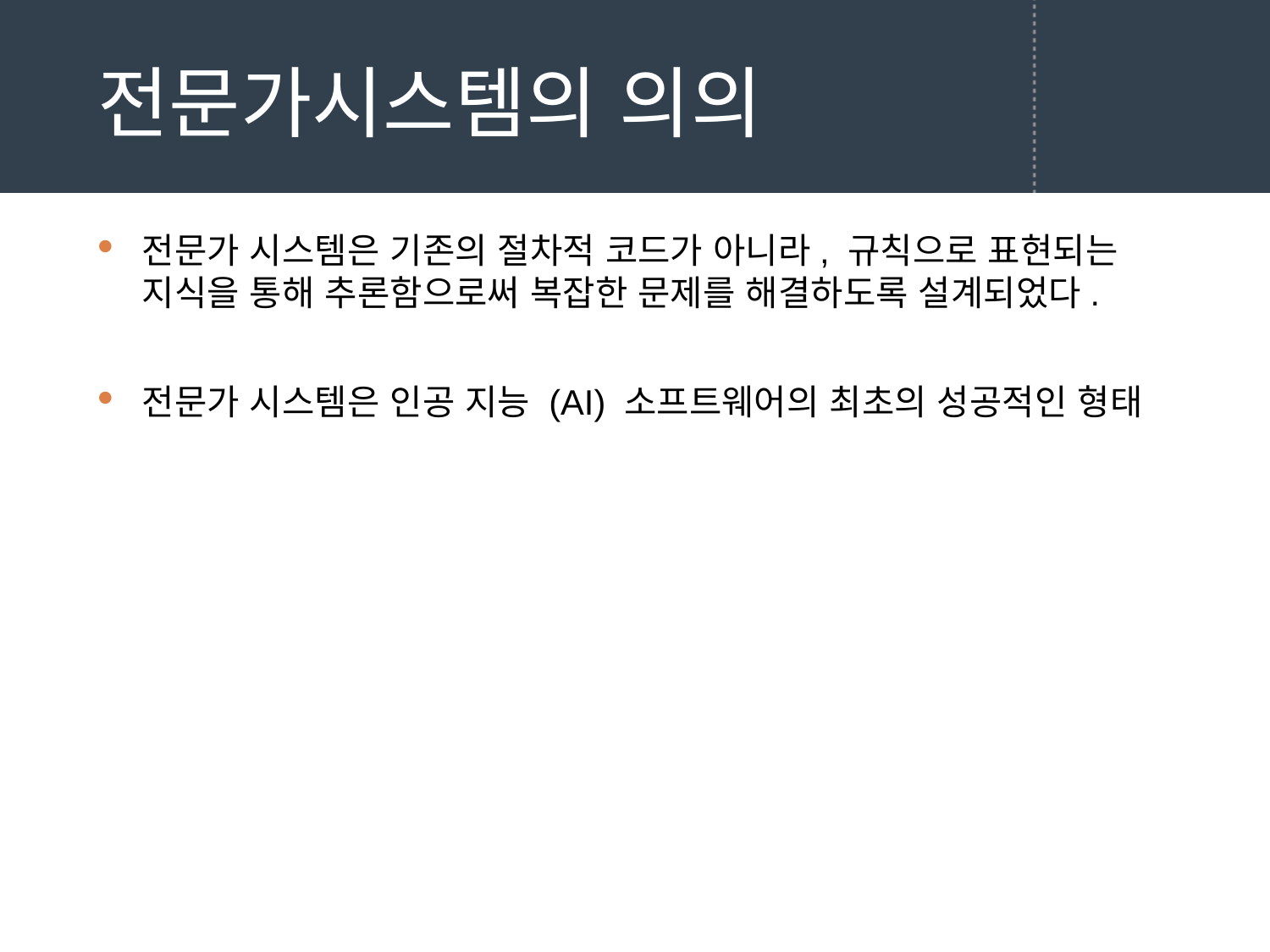

# 전문가시스템의 의의
전문가 시스템은 기존의 절차적 코드가 아니라, 규칙으로 표현되는 지식을 통해 추론함으로써 복잡한 문제를 해결하도록 설계되었다.

전문가 시스템은 인공 지능 (AI) 소프트웨어의 최초의 성공적인 형태